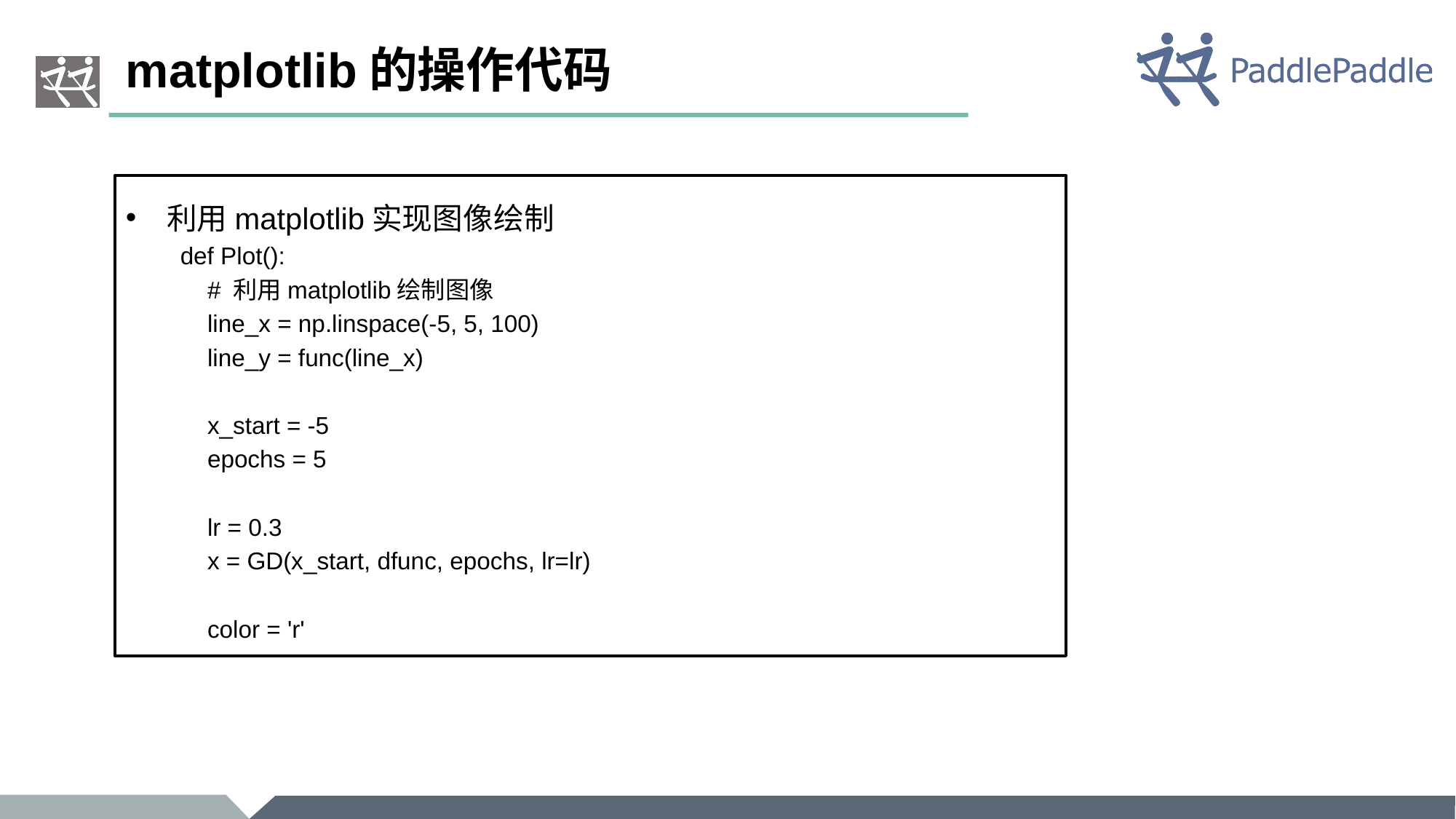

# matplotlib的操作代码
利用matplotlib实现图像绘制
def Plot():
    # 利用matplotlib绘制图像
    line_x = np.linspace(-5, 5, 100)
    line_y = func(line_x)

    x_start = -5
    epochs = 5

    lr = 0.3
    x = GD(x_start, dfunc, epochs, lr=lr)

    color = 'r'